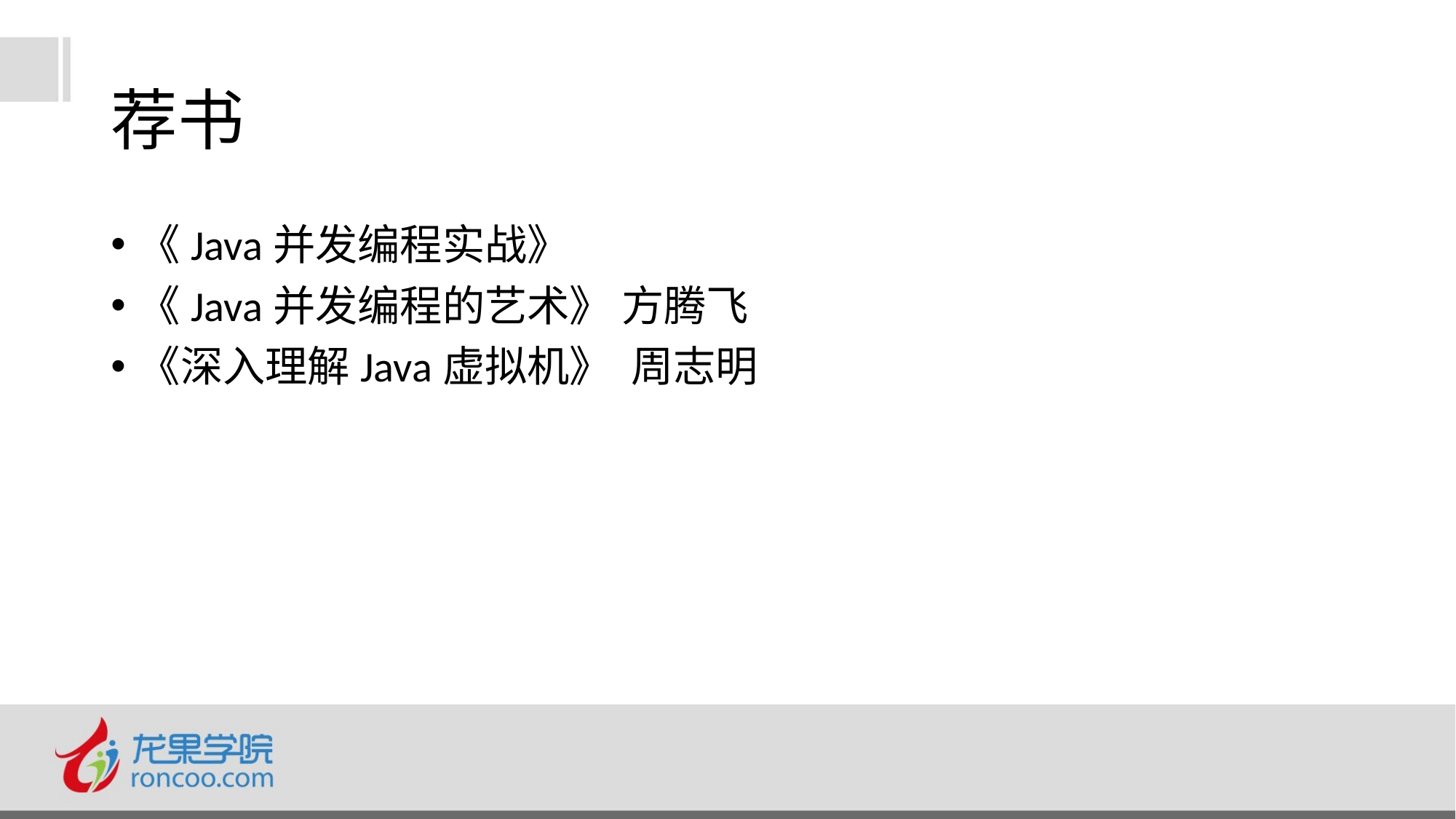

# 荐书
《Java并发编程实战》
《Java并发编程的艺术》 方腾飞
《深入理解Java虚拟机》  周志明